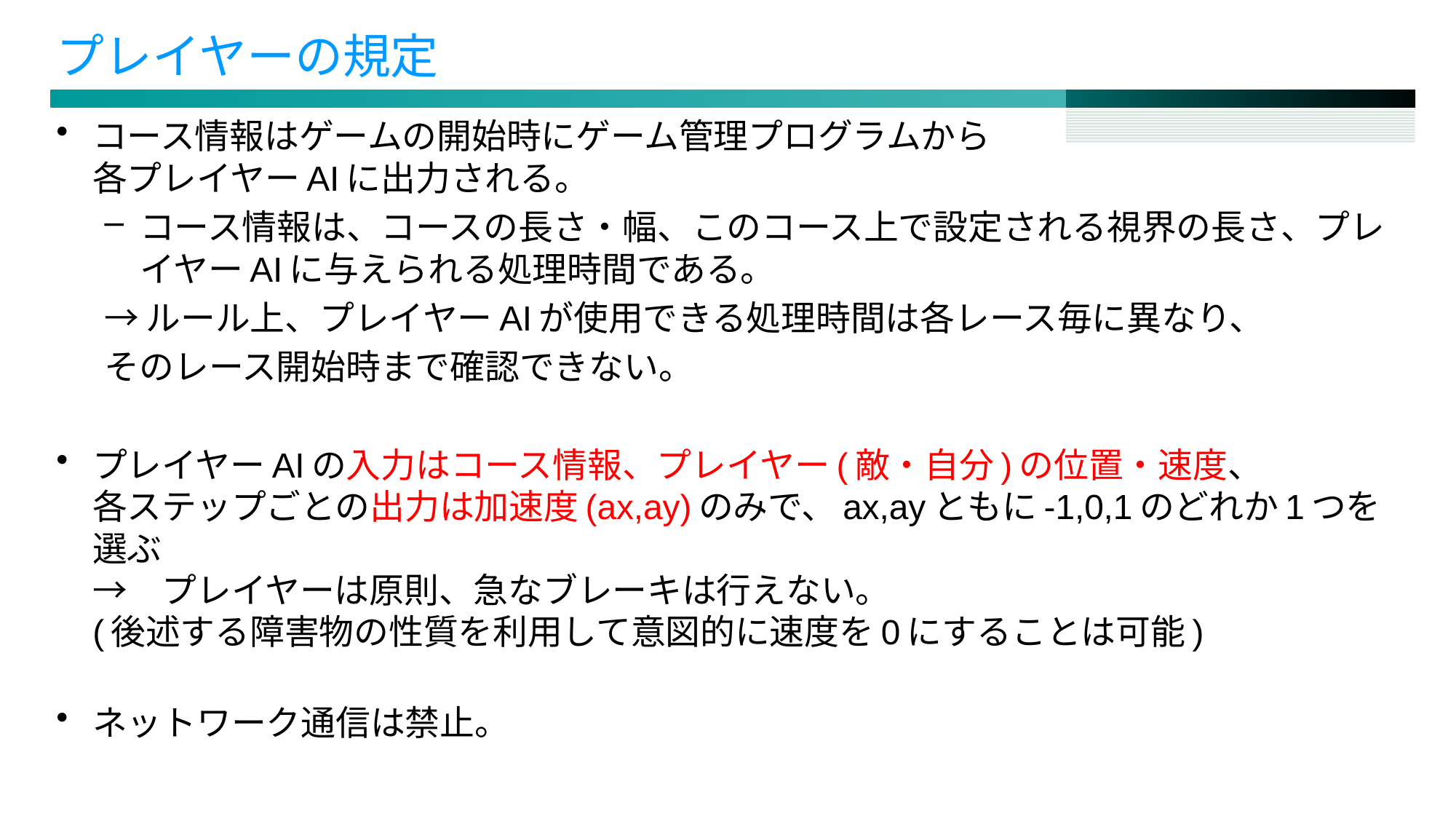

# プレイヤーの規定
コース情報はゲームの開始時にゲーム管理プログラムから
各プレイヤーAIに出力される。
コース情報は、コースの長さ・幅、このコース上で設定される視界の長さ、プレイヤーAIに与えられる処理時間である。
→ルール上、プレイヤーAIが使用できる処理時間は各レース毎に異なり、
	そのレース開始時まで確認できない。

プレイヤーAIの入力はコース情報、プレイヤー(敵・自分)の位置・速度、
各ステップごとの出力は加速度(ax,ay)のみで、ax,ayともに-1,0,1のどれか1つを選ぶ
→　プレイヤーは原則、急なブレーキは行えない。
(後述する障害物の性質を利用して意図的に速度を0にすることは可能)
ネットワーク通信は禁止。